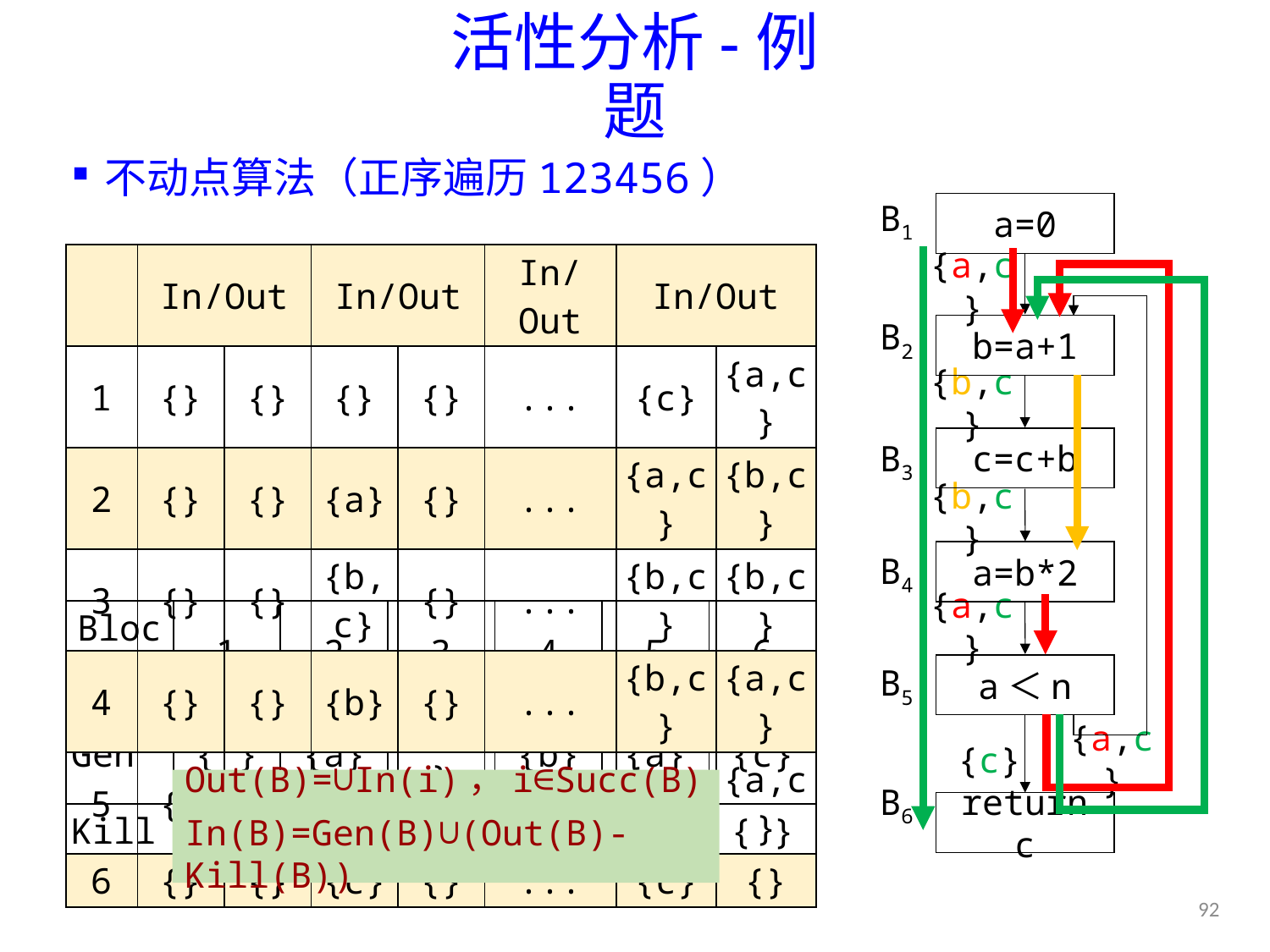

# 活性分析-例题
不动点算法（正序遍历123456）
B1
a=0
B2
b=a+1
c=c+b
B3
a=b*2
B4
a＜n
B5
B6
return c

|  | In/Out |  | In/Out |  | In/Out | In/Out |  |
| --- | --- | --- | --- | --- | --- | --- | --- |
| 1 | {} | {} | {} | {} | ... | {c} | {a,c} |
| 2 | {} | {} | {a} | {} | ... | {a,c} | {b,c} |
| 3 | {} | {} | {b,c} | {} | ... | {b,c} | {b,c} |
| 4 | {} | {} | {b} | {} | ... | {b,c} | {a,c} |
| 5 | {} | {} | {a} | {a} | ... | {a,c} | {a,c} |
| 6 | {} | {} | {c} | {} | ... | {c} | {} |
{a,c}
{b,c}
{b,c}
{a,c}
{a,c}
{c}

| Block | 1 | 2 | 3 | 4 | 5 | 6 |
| --- | --- | --- | --- | --- | --- | --- |
| Gen | { } | {a} | {b,c} | {b} | {a} | {c} |
| Kill | {a} | {b} | {c} | {a} | { } | { } |
Out(B)=∪In(i)，i∈Succ(B)
In(B)=Gen(B)∪(Out(B)-Kill(B))
92